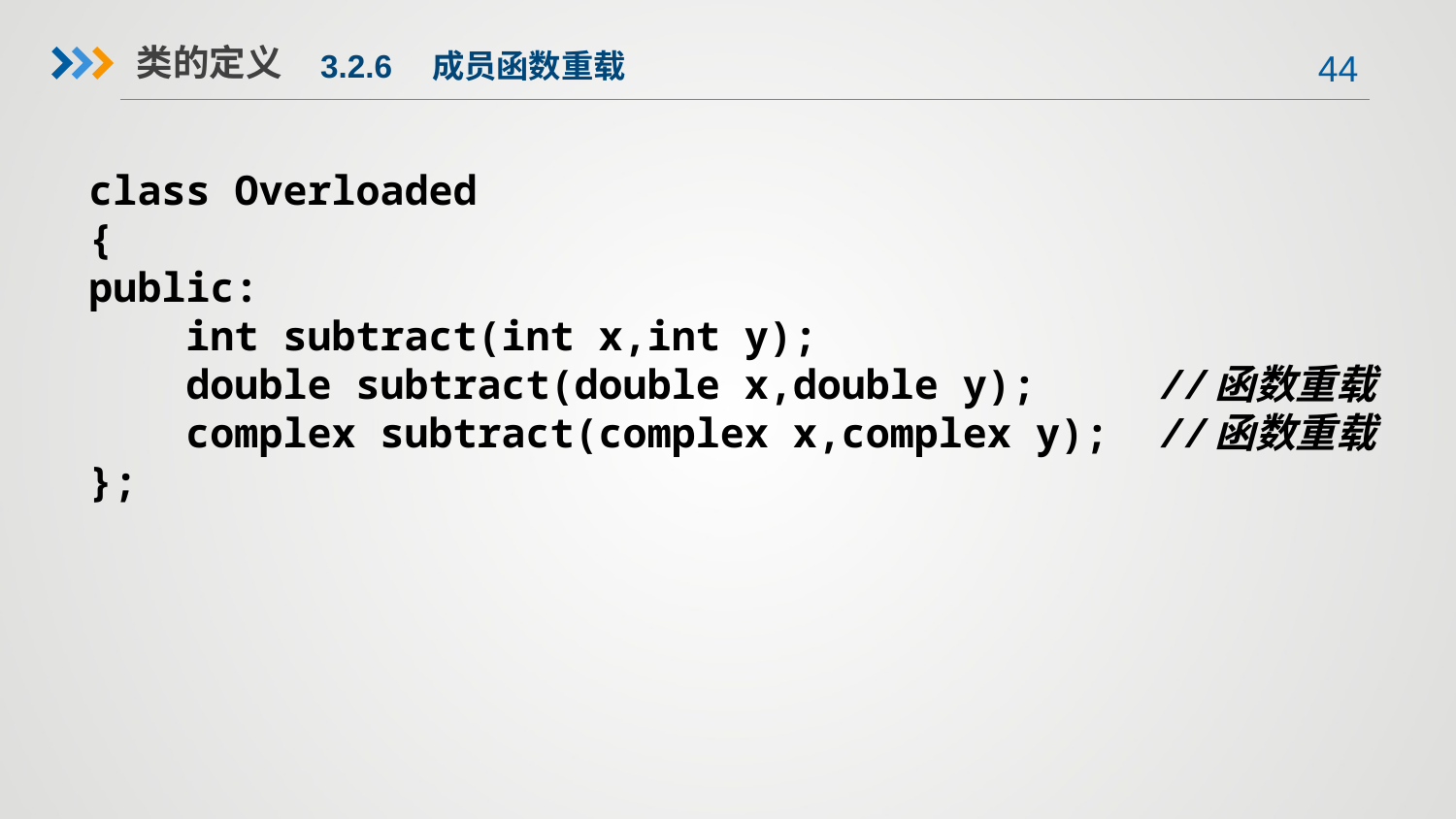

类的定义
3.2.6　成员函数重载
class Overloaded
{
public:
    int subtract(int x,int y);
    double subtract(double x,double y);     //函数重载
    complex subtract(complex x,complex y);  //函数重载
};